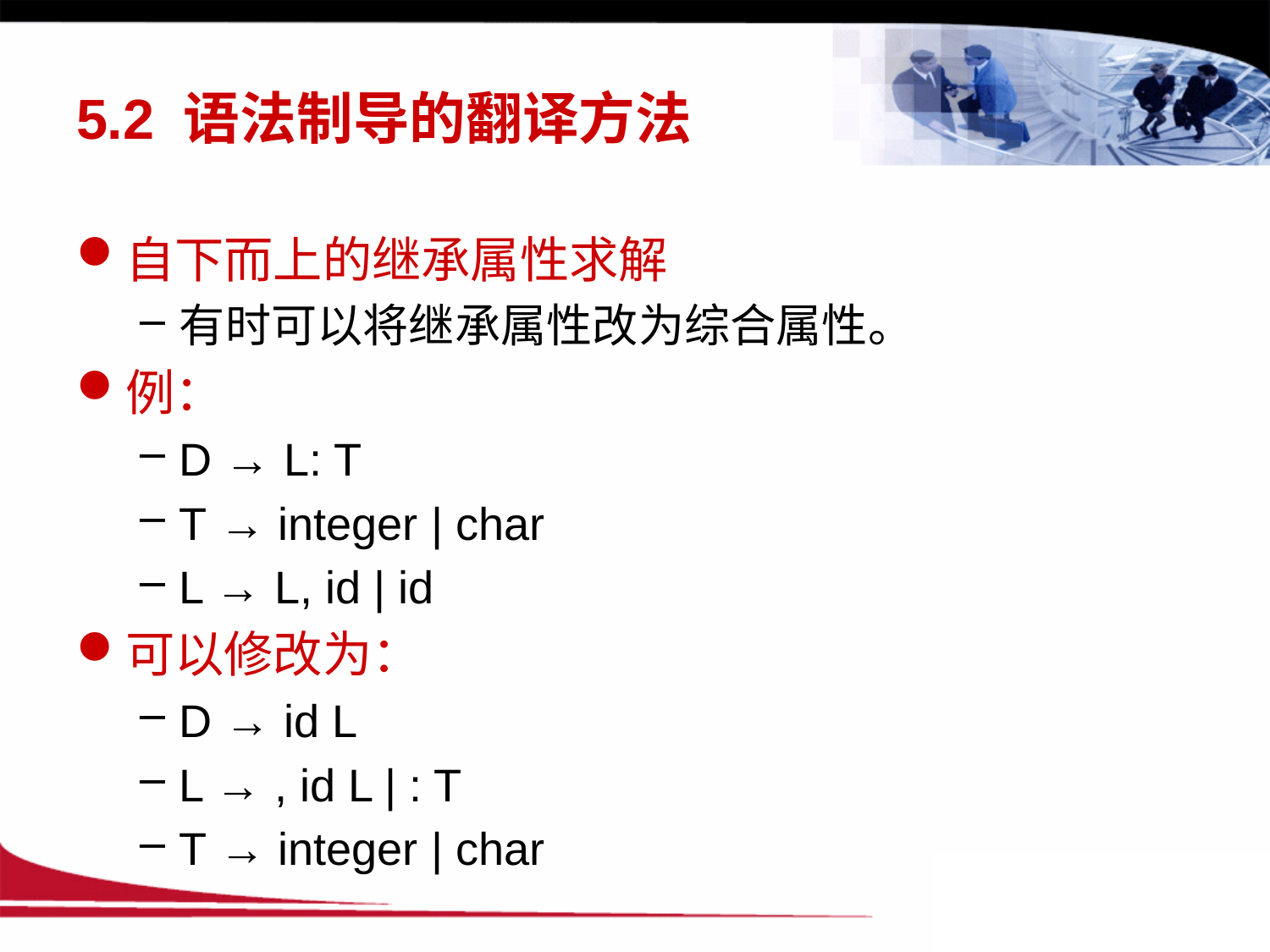

# 5.2 语法制导的翻译方法
自下而上的继承属性求解
有时可以将继承属性改为综合属性。
例：
D → L: T
T → integer | char
L → L, id | id
可以修改为：
D → id L
L → , id L | : T
T → integer | char